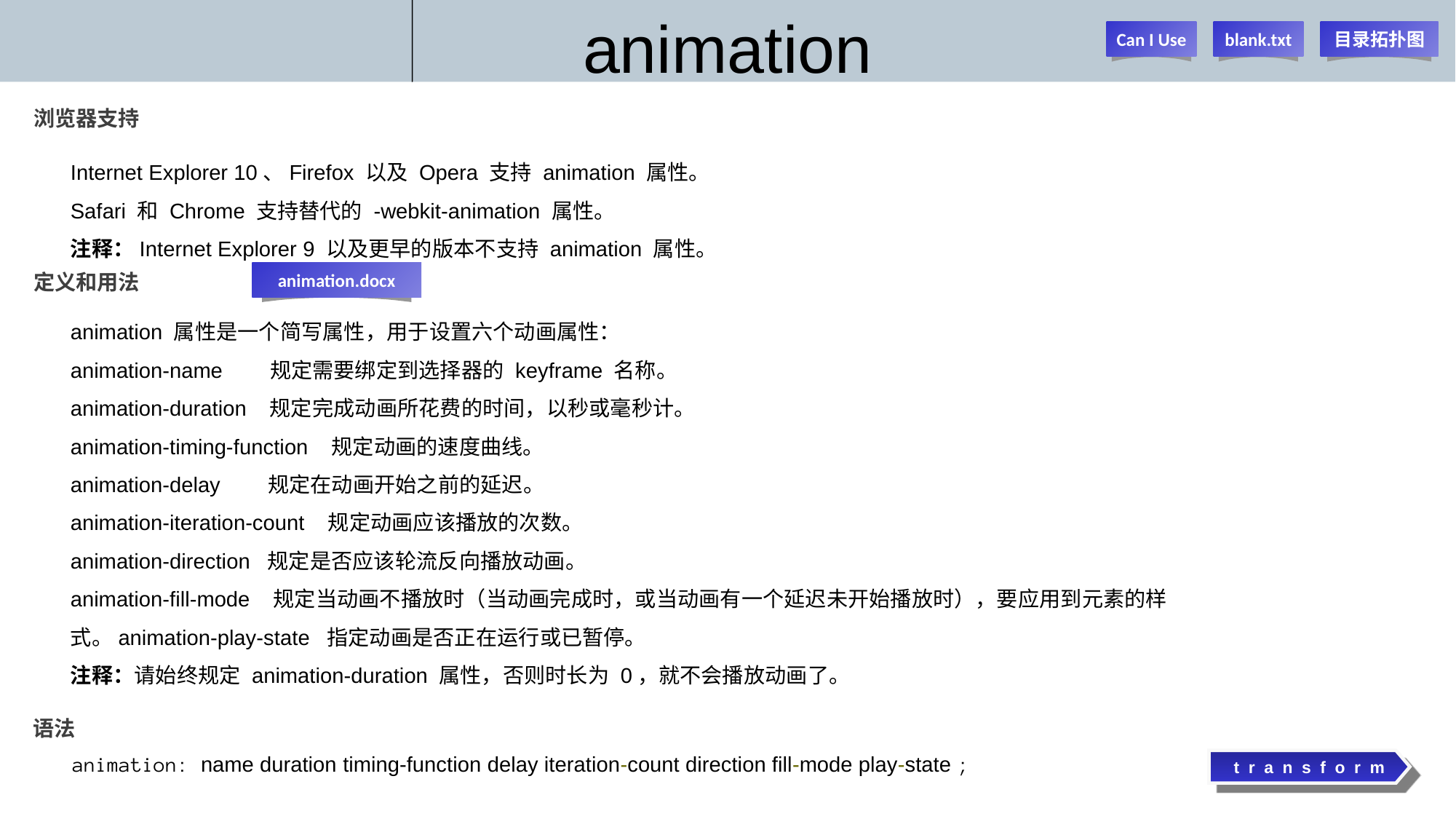

# animation
Can I Use

blank.txt

目录拓扑图

浏览器支持
Internet Explorer 10、Firefox 以及 Opera 支持 animation 属性。
Safari 和 Chrome 支持替代的 -webkit-animation 属性。
注释：Internet Explorer 9 以及更早的版本不支持 animation 属性。
animation.docx

定义和用法
animation 属性是一个简写属性，用于设置六个动画属性：
animation-name       规定需要绑定到选择器的 keyframe 名称。
animation-duration   规定完成动画所花费的时间，以秒或毫秒计。
animation-timing-function   规定动画的速度曲线。
animation-delay       规定在动画开始之前的延迟。
animation-iteration-count   规定动画应该播放的次数。
animation-direction  规定是否应该轮流反向播放动画。
animation-fill-mode   规定当动画不播放时（当动画完成时，或当动画有一个延迟未开始播放时），要应用到元素的样式。animation-play-state  指定动画是否正在运行或已暂停。
注释：请始终规定 animation-duration 属性，否则时长为 0，就不会播放动画了。
语法
animation: name duration timing-function delay iteration-count direction fill-mode play-state ;

transform